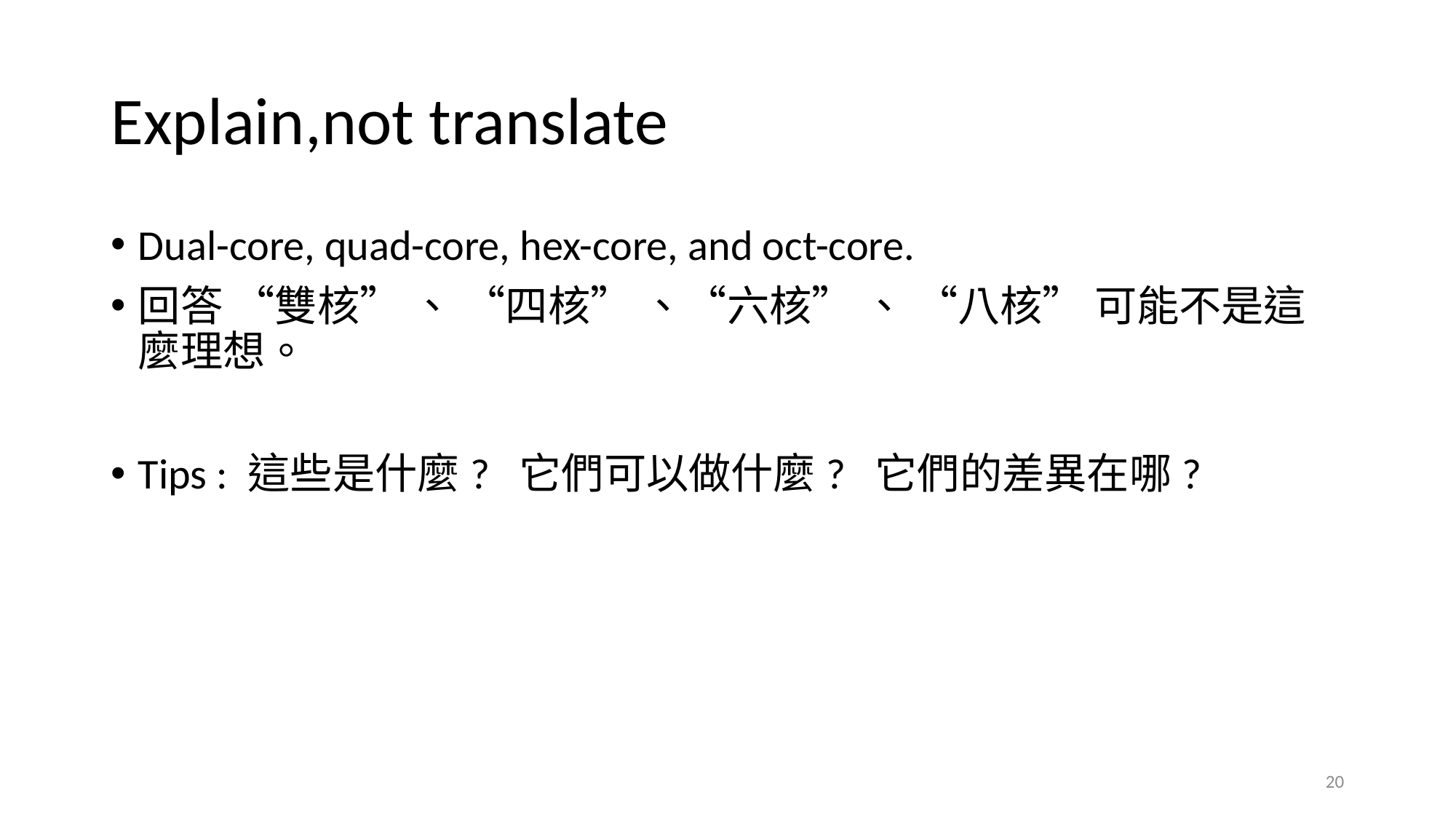

# Explain,not translate
Dual-core, quad-core, hex-core, and oct-core.
回答 “雙核” 、 “四核” 、“六核” 、 “八核” 可能不是這麼理想。

Tips : 這些是什麼?  它們可以做什麼?  它們的差異在哪?
20